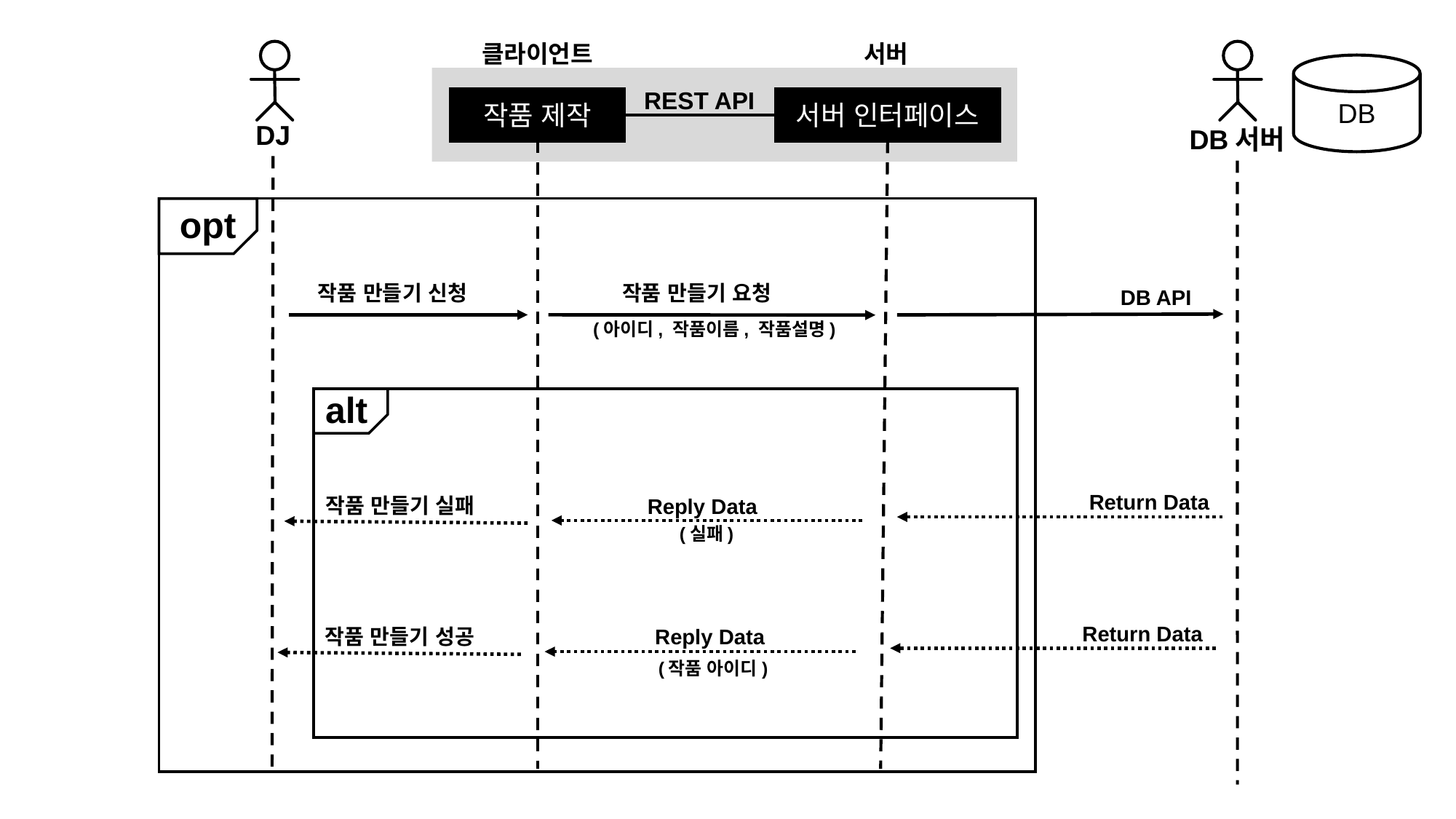

클라이언트
서버

DJ

DB서버
DB

REST API
작품 제작
서버 인터페이스
opt

작품 만들기 요청
작품 만들기 신청
DB API
(아이디, 작품이름, 작품설명)
alt

Return Data
작품 만들기 실패
Reply Data
(실패)
Return Data
Reply Data
작품 만들기 성공
(작품 아이디)